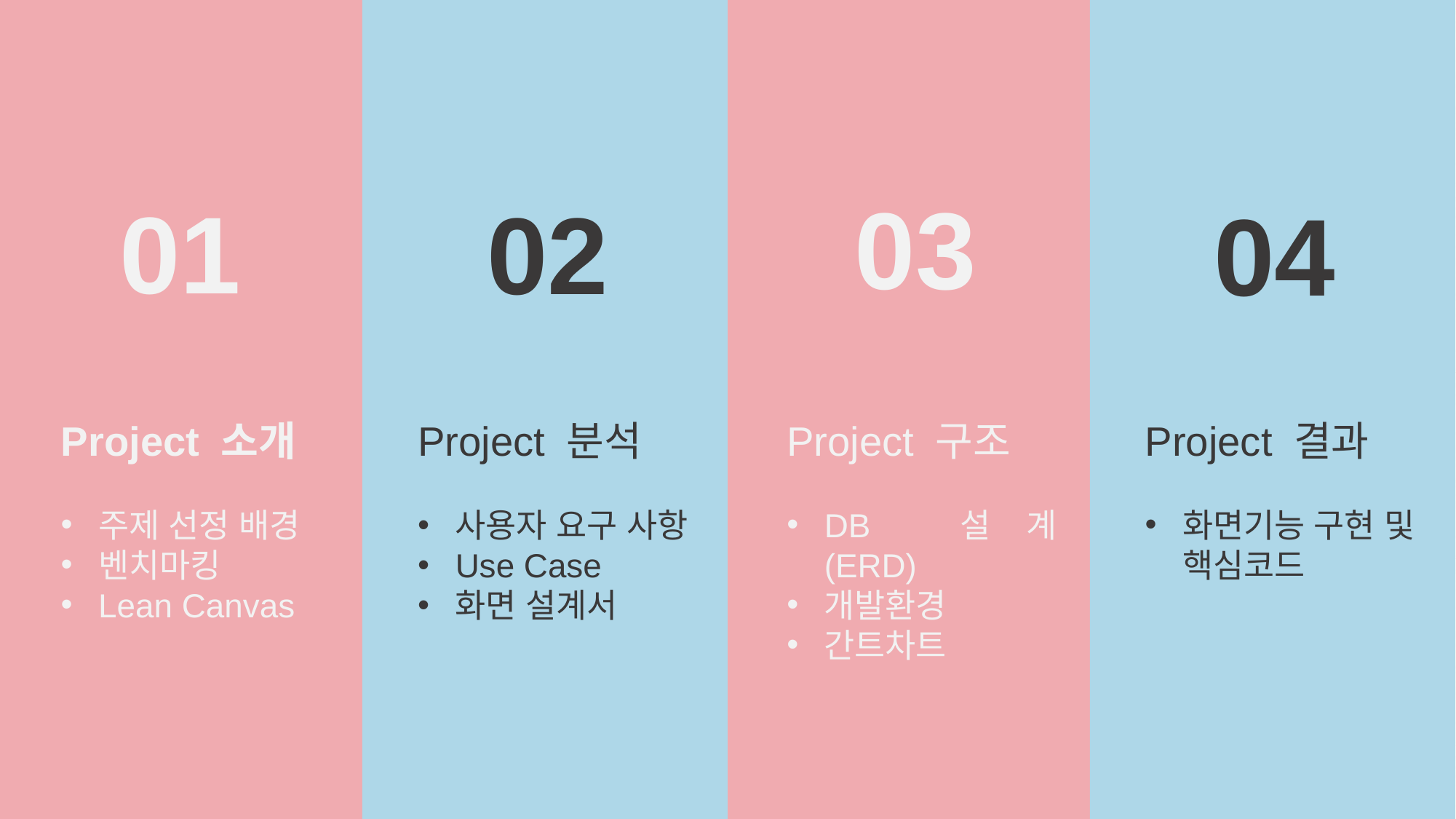

03
01
02
04
Project 소개

주제 선정 배경
벤치마킹
Lean Canvas
Project 구조

DB 설계 (ERD)
개발환경
간트차트
Project 결과

화면기능 구현 및 핵심코드
Project 분석

사용자 요구 사항
Use Case
화면 설계서
ⓒSaebyeol Yu. Saebyeol’s PowerPoint